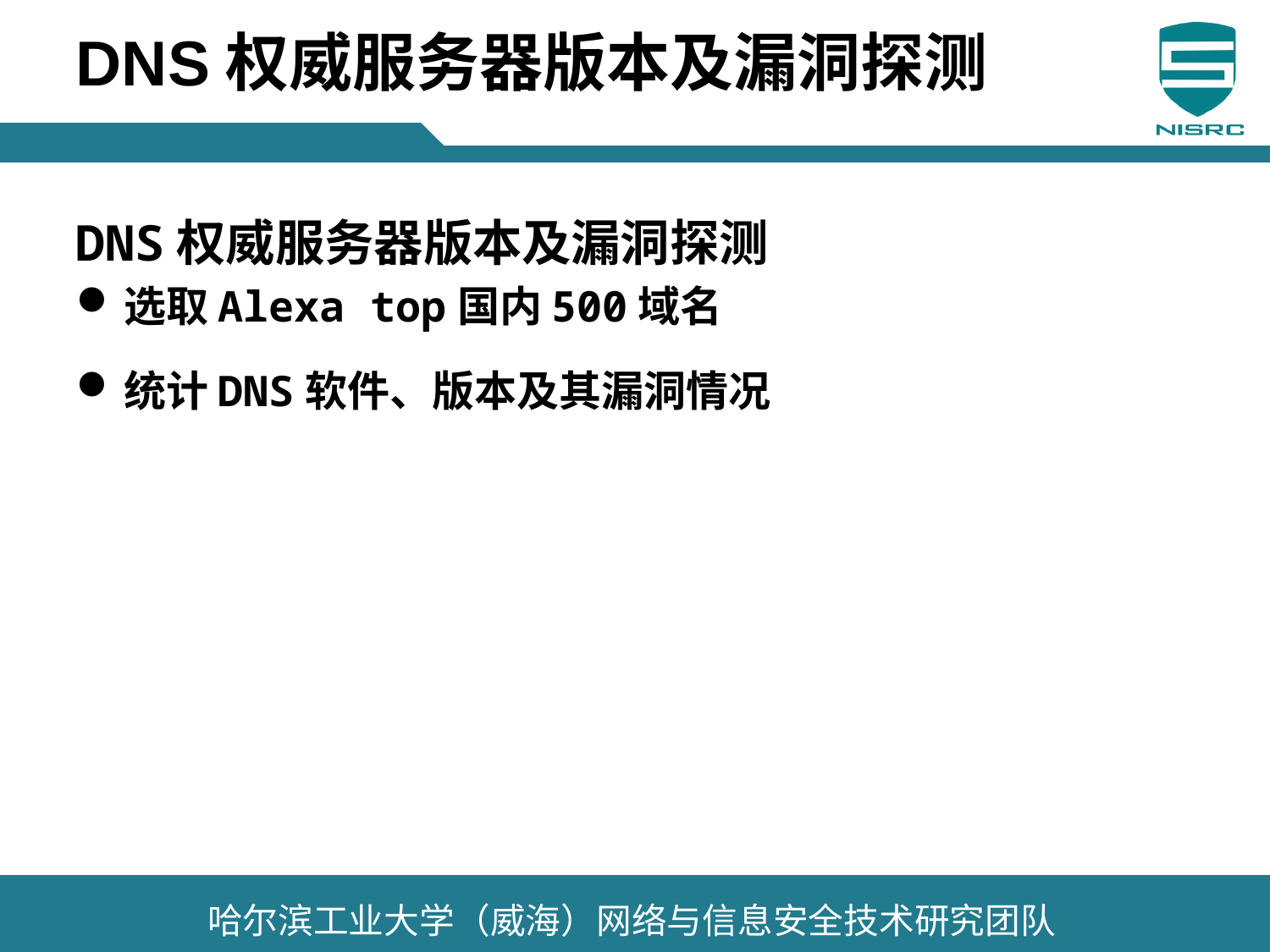

# DNS权威服务器版本及漏洞探测
DNS权威服务器版本及漏洞探测
选取Alexa top国内500域名
统计DNS软件、版本及其漏洞情况